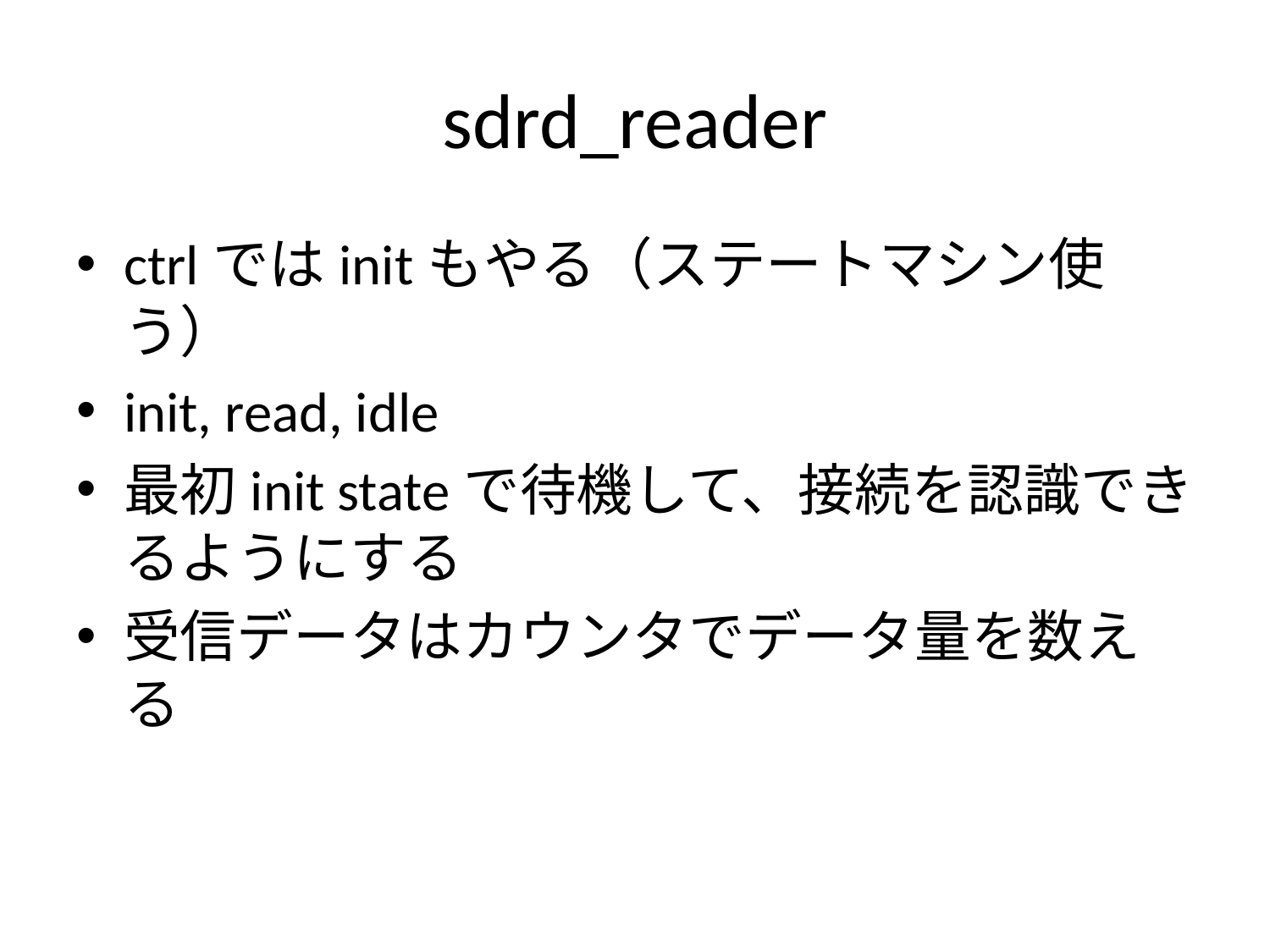

# sdrd_reader
ctrlではinitもやる（ステートマシン使う）
init, read, idle
最初init stateで待機して、接続を認識できるようにする
受信データはカウンタでデータ量を数える